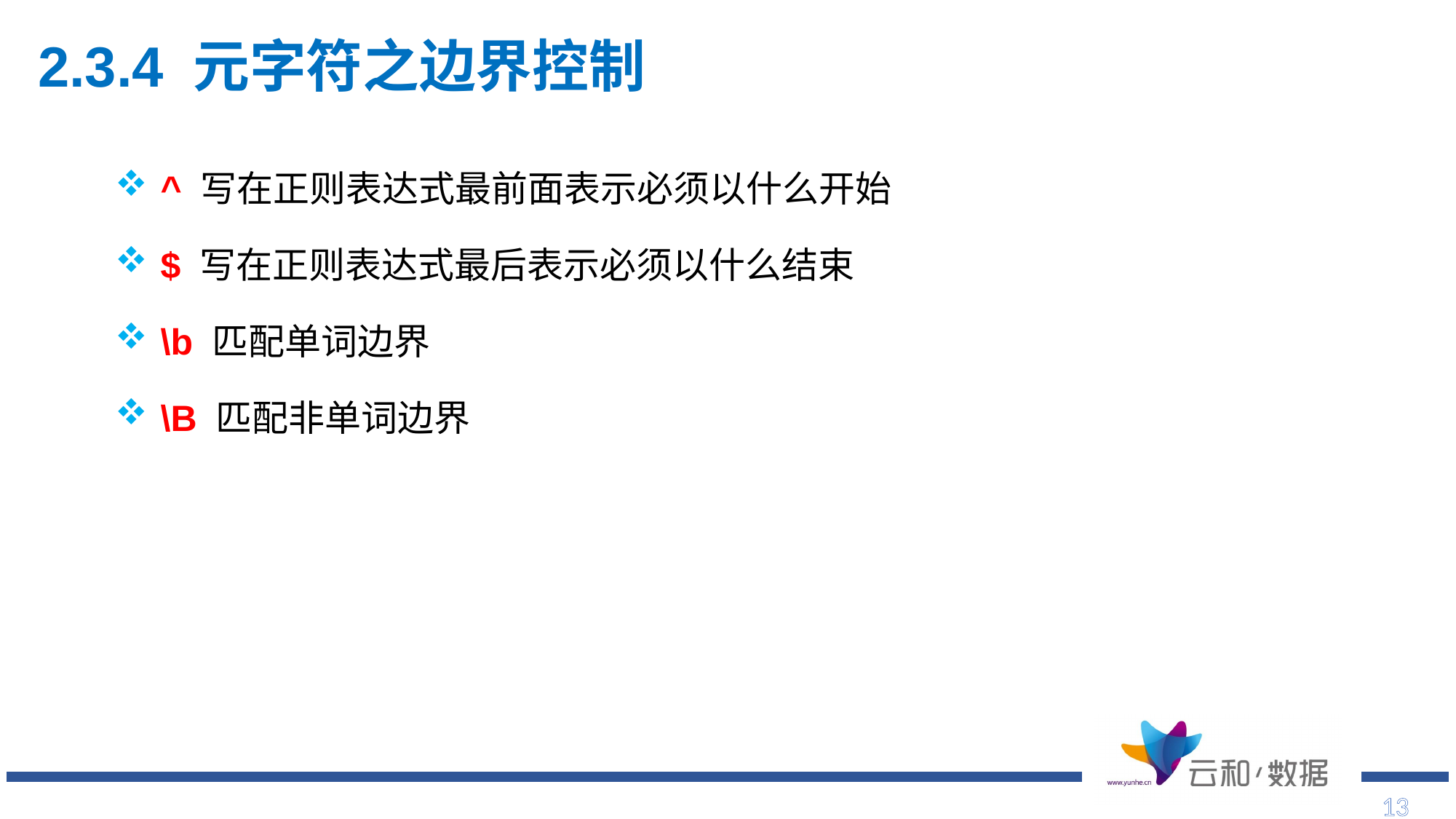

2.3.4 元字符之边界控制
# ^ 写在正则表达式最前面表示必须以什么开始
$ 写在正则表达式最后表示必须以什么结束
\b 匹配单词边界
\B 匹配非单词边界